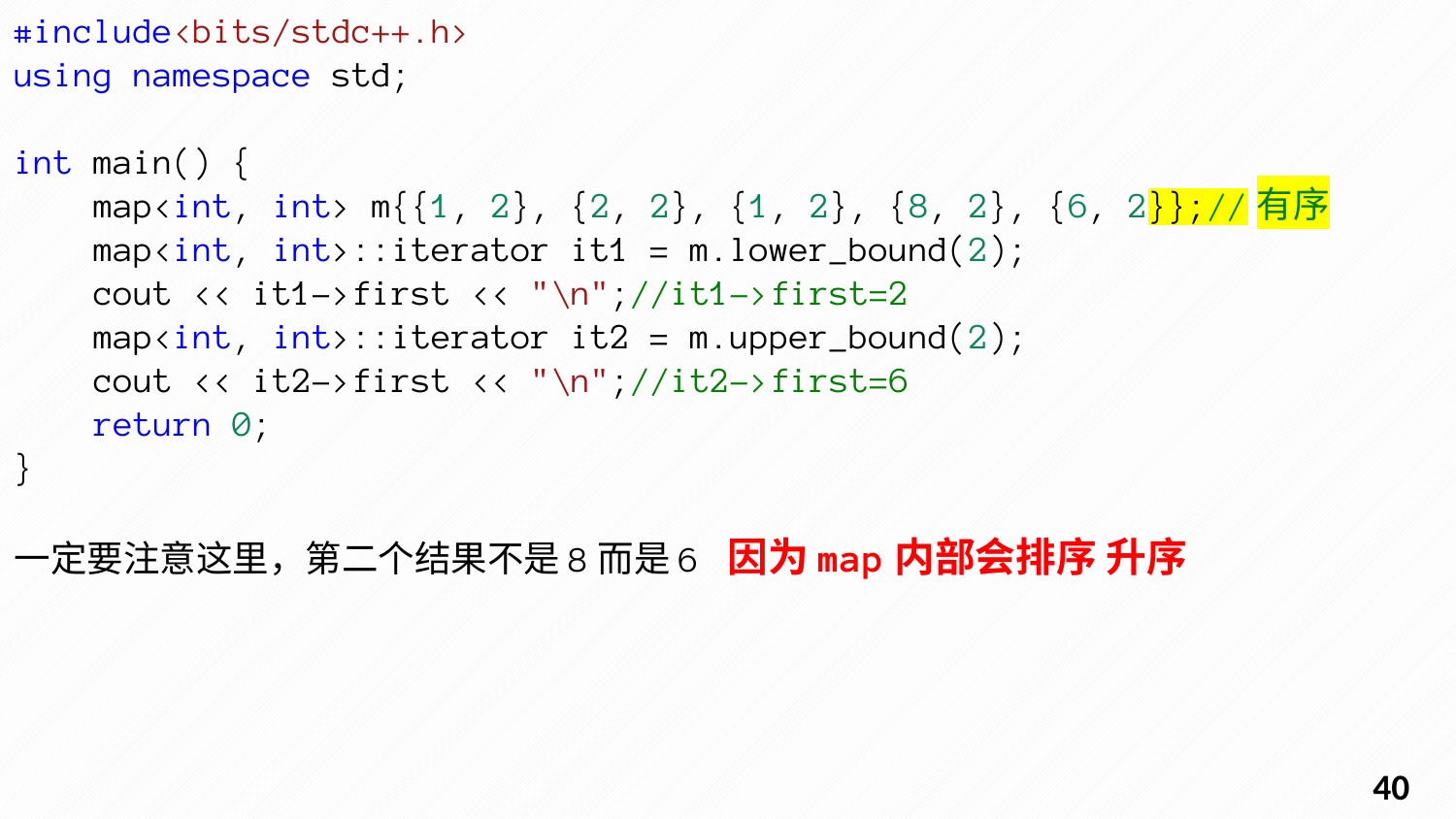

#include<bits/stdc++.h>
using namespace std;
int main() {
    map<int, int> m{{1, 2}, {2, 2}, {1, 2}, {8, 2}, {6, 2}};//有序
    map<int, int>::iterator it1 = m.lower_bound(2);
    cout << it1->first << "\n";//it1->first=2
    map<int, int>::iterator it2 = m.upper_bound(2);
    cout << it2->first << "\n";//it2->first=6
    return 0;
}
一定要注意这里，第二个结果不是8而是6 因为map内部会排序 升序
40